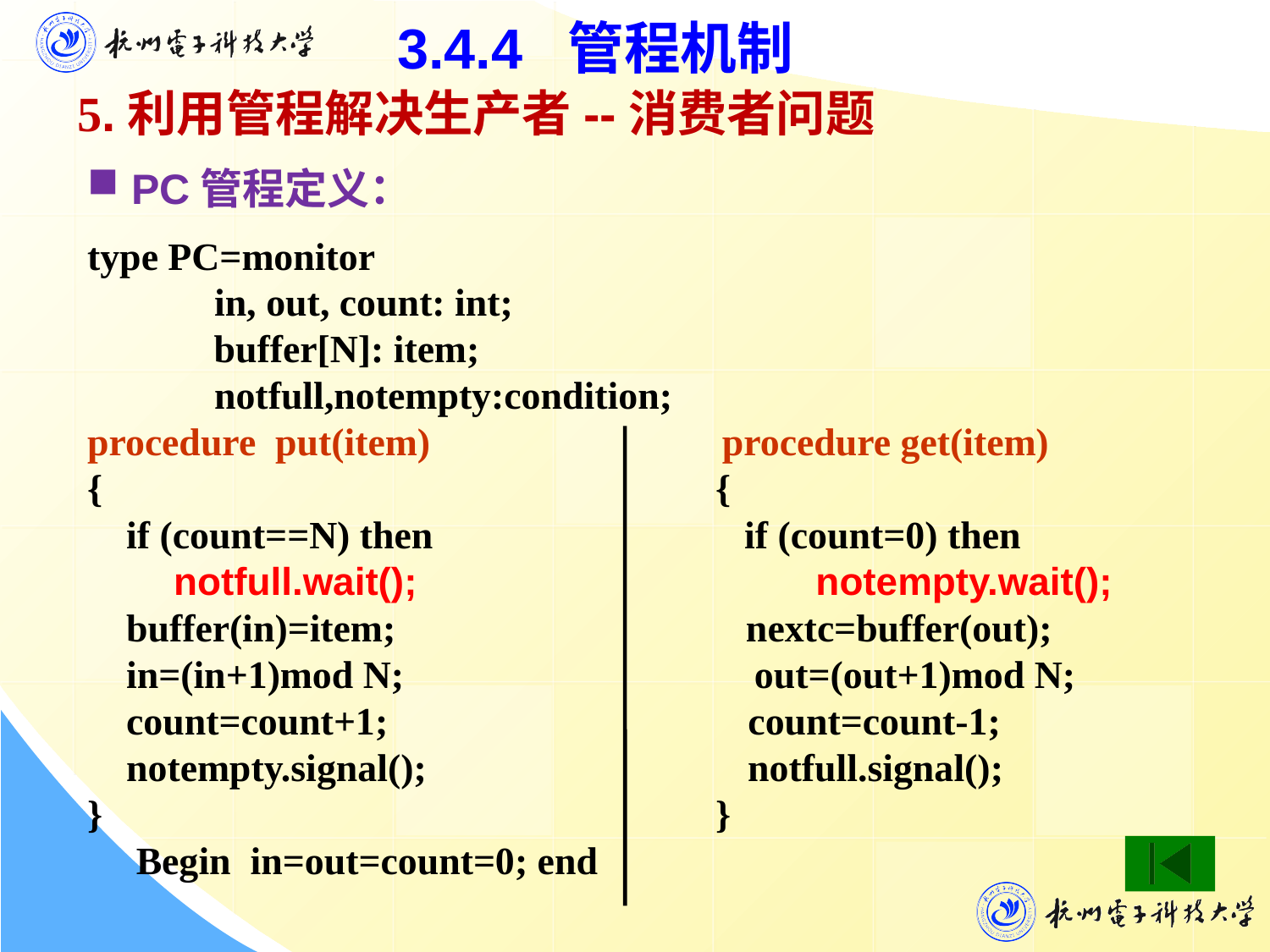

3.4.4  管程机制
5.利用管程解决生产者--消费者问题
 PC管程定义：
type PC=monitor
	in, out, count: int;
             buffer[N]: item;
	notfull,notempty:condition;
procedure  put(item)                              procedure get(item)
{                                                               {
    if (count==N) then                                if (count=0) then
        notfull.wait();                                     notempty.wait();
    buffer(in)=item;                                    nextc=buffer(out);
    in=(in+1)mod N;                                    out=(out+1)mod N;
    count=count+1;                                     count=count-1;
    notempty.signal();                                 notfull.signal();
}                                                               }
     Begin  in=out=count=0; end